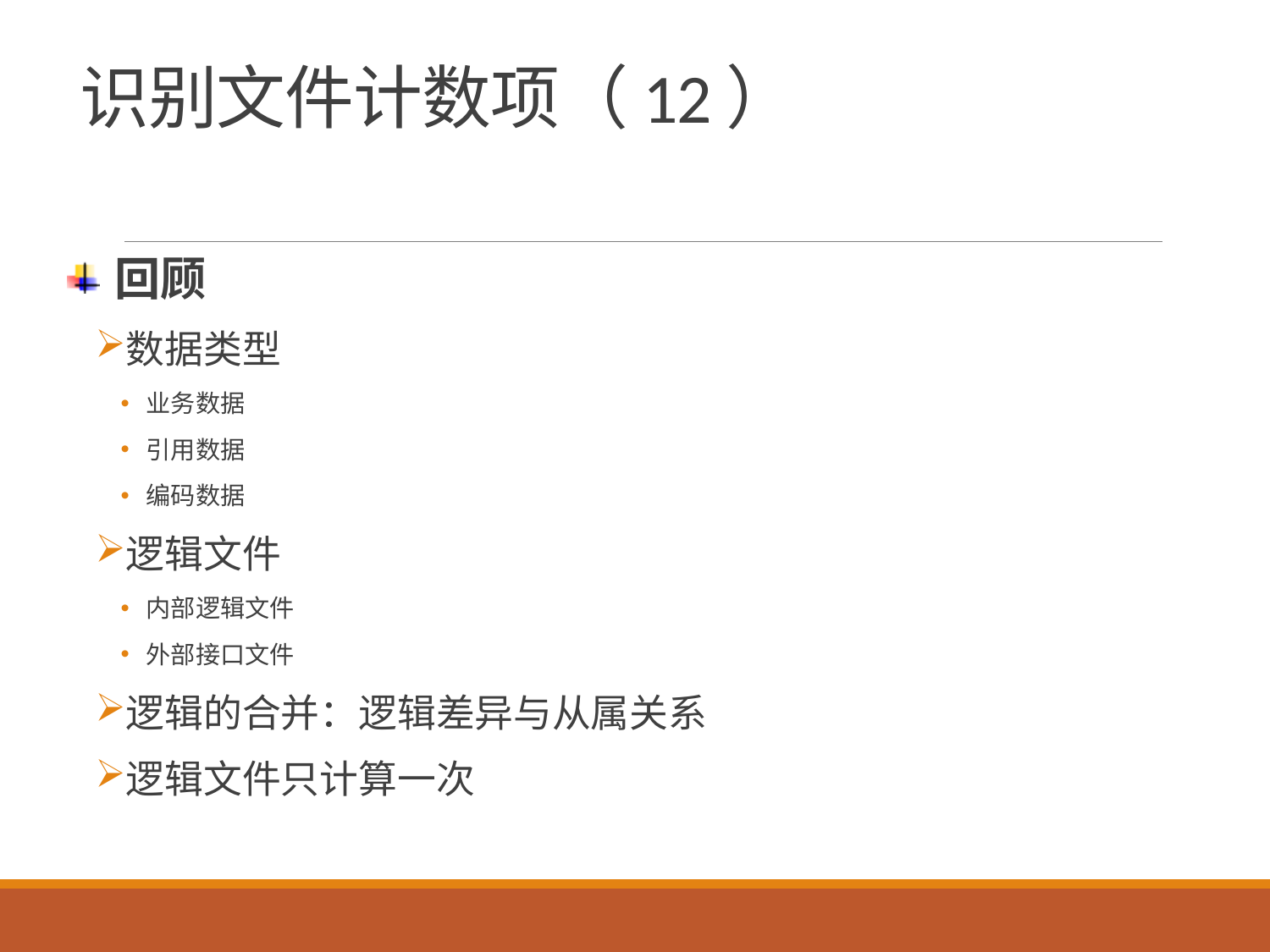

# 识别文件计数项（12）
回顾
数据类型
业务数据
引用数据
编码数据
逻辑文件
内部逻辑文件
外部接口文件
逻辑的合并：逻辑差异与从属关系
逻辑文件只计算一次